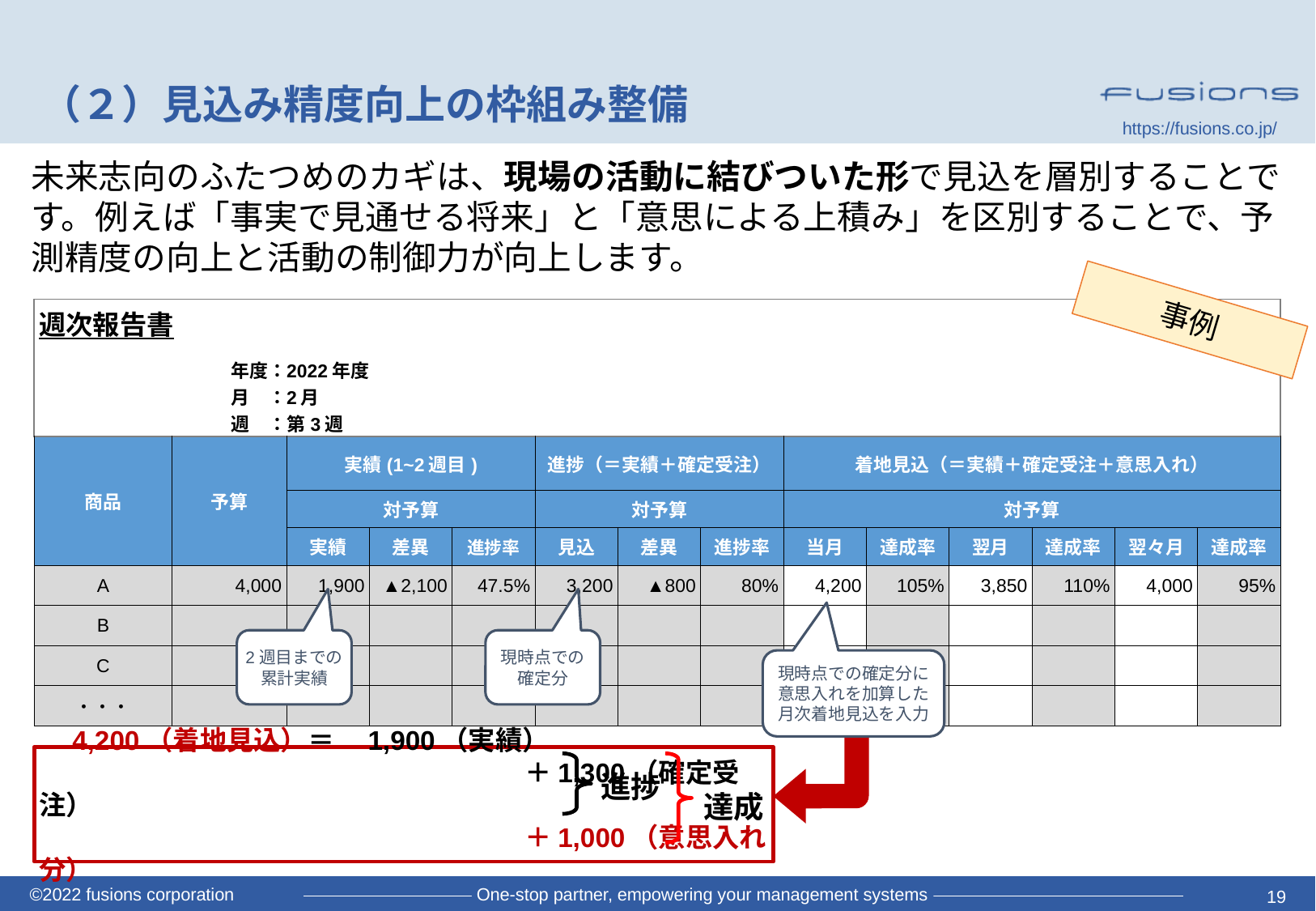

# （２）見込み精度向上の枠組み整備
未来志向のふたつめのカギは、現場の活動に結びついた形で見込を層別することです。例えば「事実で見通せる将来」と「意思による上積み」を区別することで、予測精度の向上と活動の制御力が向上します。
事例
| 週次報告書 |  |  |  |  |  |  |  |  |  |  |  |  |  |
| --- | --- | --- | --- | --- | --- | --- | --- | --- | --- | --- | --- | --- | --- |
|  |  |  |  |  |  |  |  |  |  |  |  |  |  |
|  | 年度： | 2022年度 |  |  |  |  |  |  |  |  |  |  |  |
|  | 月　： | 2月 |  |  |  |  |  |  |  |  |  |  |  |
|  | 週　： | 第3週 |  |  |  |  |  |  |  |  |  |  |  |
| 商品 | 予算 | 実績(1~2週目) |  |  | 進捗（＝実績＋確定受注） |  |  | 着地見込（＝実績＋確定受注＋意思入れ） |  |  |  |  |  |
|  |  | 対予算 |  |  | 対予算 |  |  | 対予算 |  |  |  |  |  |
| 会社 | 実績 （1~2週目） | 実績 | 差異 | 進捗率 | 見込 | 差異 | 進捗率 | 当月 | 達成率 | 翌月 | 達成率 | 翌々月 | 達成率 |
| A | 4,000 | 1,900 | ▲2,100 | 47.5% | 3,200 | ▲800 | 80% | 4,200 | 105% | 3,850 | 110% | 4,000 | 95% |
| B |  |  |  |  |  |  |  |  |  |  |  |  |  |
| C |  |  |  |  |  |  |  |  |  |  |  |  |  |
| ・・・ |  |  |  |  |  |  |  |  |  |  |  |  |  |
2週目までの累計実績
現時点での確定分
現時点での確定分に意思入れを加算した
月次着地見込を入力

　4,200（着地見込）＝　1,900（実績）
　				＋1,300（確定受注）
　				＋1,000（意思入れ分）

進捗
達成